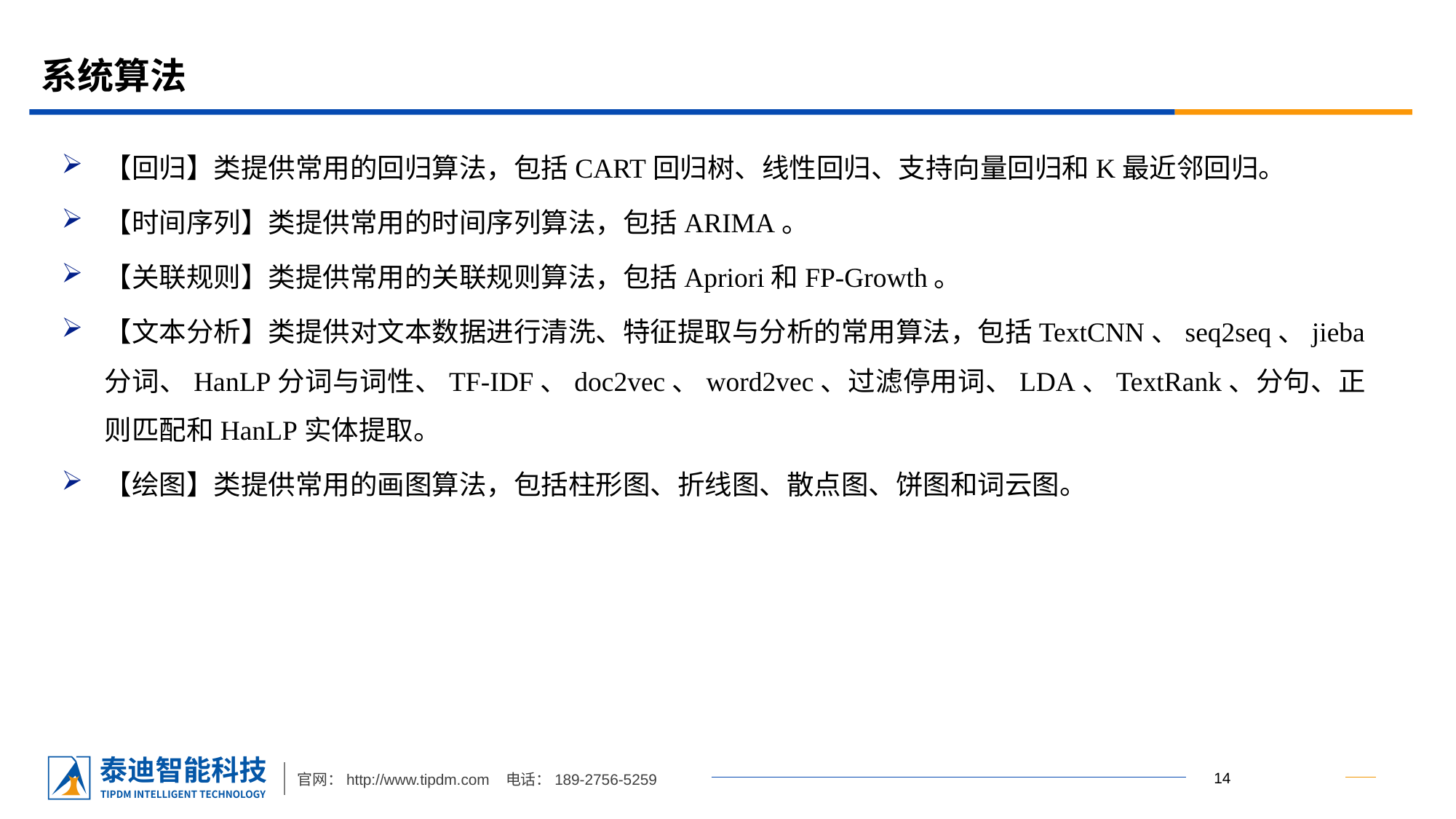

# 系统算法
【回归】类提供常用的回归算法，包括CART回归树、线性回归、支持向量回归和K最近邻回归。
【时间序列】类提供常用的时间序列算法，包括ARIMA。
【关联规则】类提供常用的关联规则算法，包括Apriori和FP-Growth。
【文本分析】类提供对文本数据进行清洗、特征提取与分析的常用算法，包括TextCNN、seq2seq、jieba分词、HanLP分词与词性、TF-IDF、doc2vec、word2vec、过滤停用词、LDA、TextRank、分句、正则匹配和HanLP实体提取。
【绘图】类提供常用的画图算法，包括柱形图、折线图、散点图、饼图和词云图。